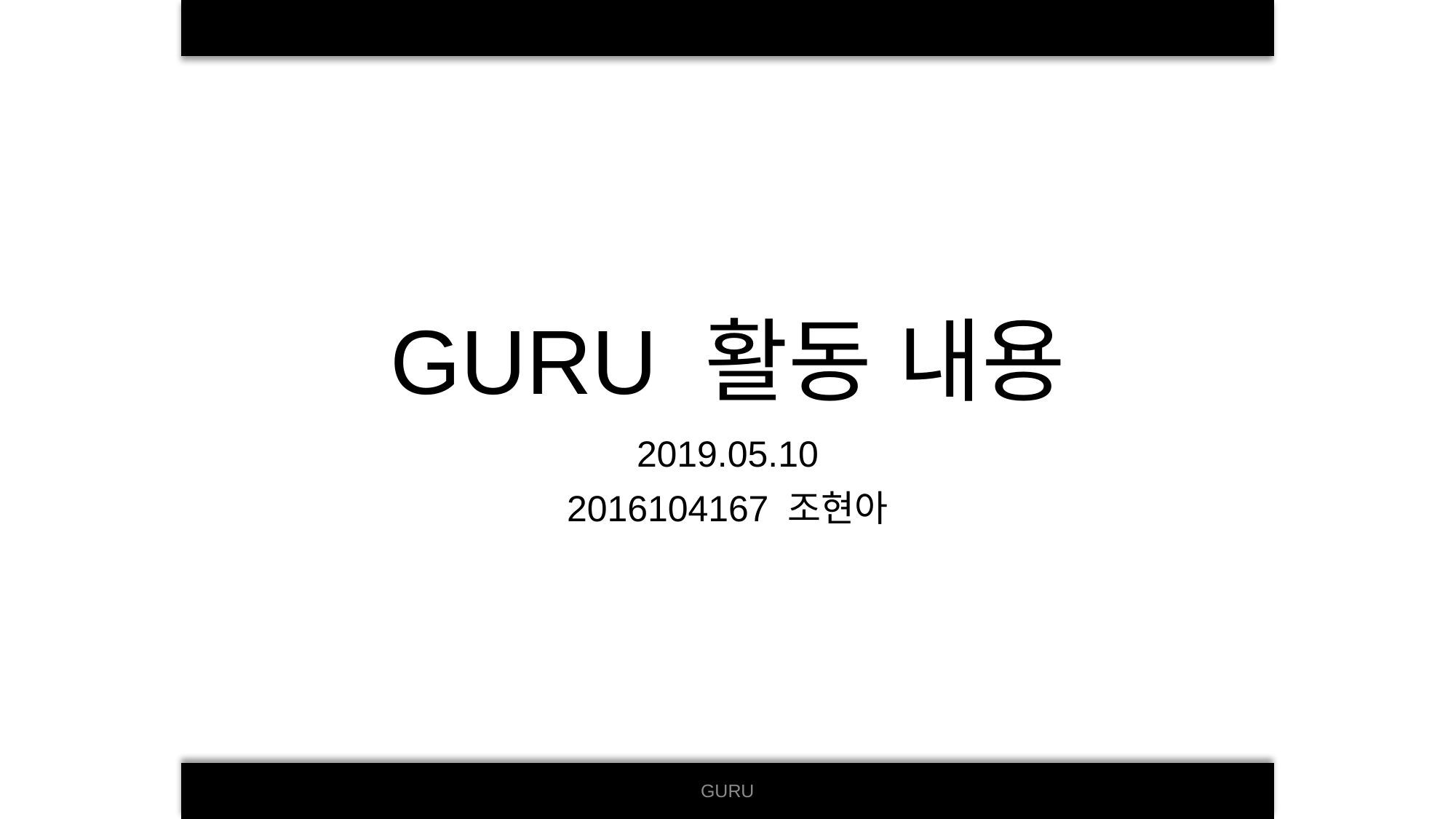

# GURU 활동 내용
2019.05.10
2016104167 조현아

GURU